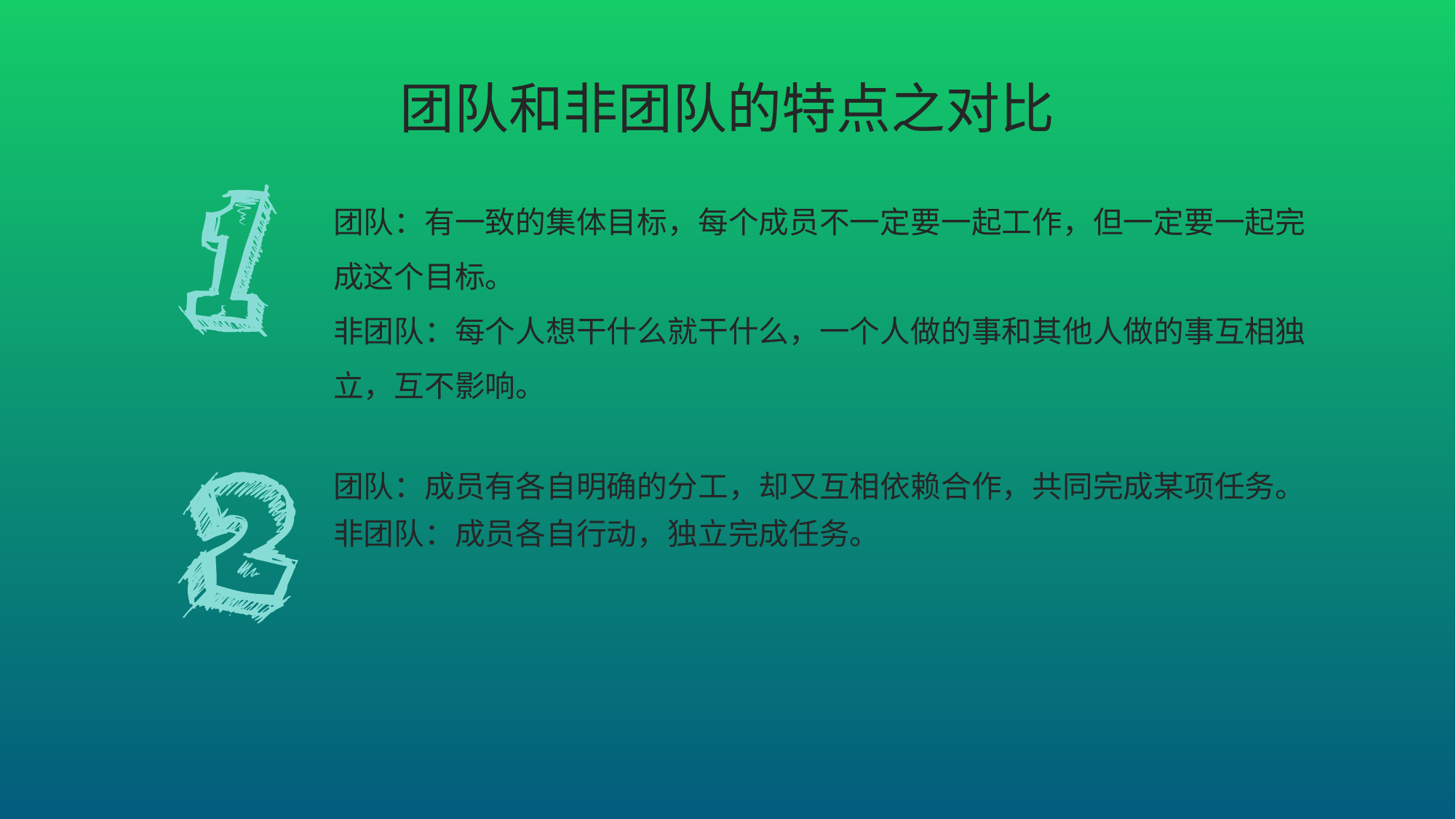

团队和非团队的特点之对比

团队：有一致的集体目标，每个成员不一定要一起工作，但一定要一起完成这个目标。
非团队：每个人想干什么就干什么，一个人做的事和其他人做的事互相独立，互不影响。
团队：成员有各自明确的分工，却又互相依赖合作，共同完成某项任务。
非团队：成员各自行动，独立完成任务。